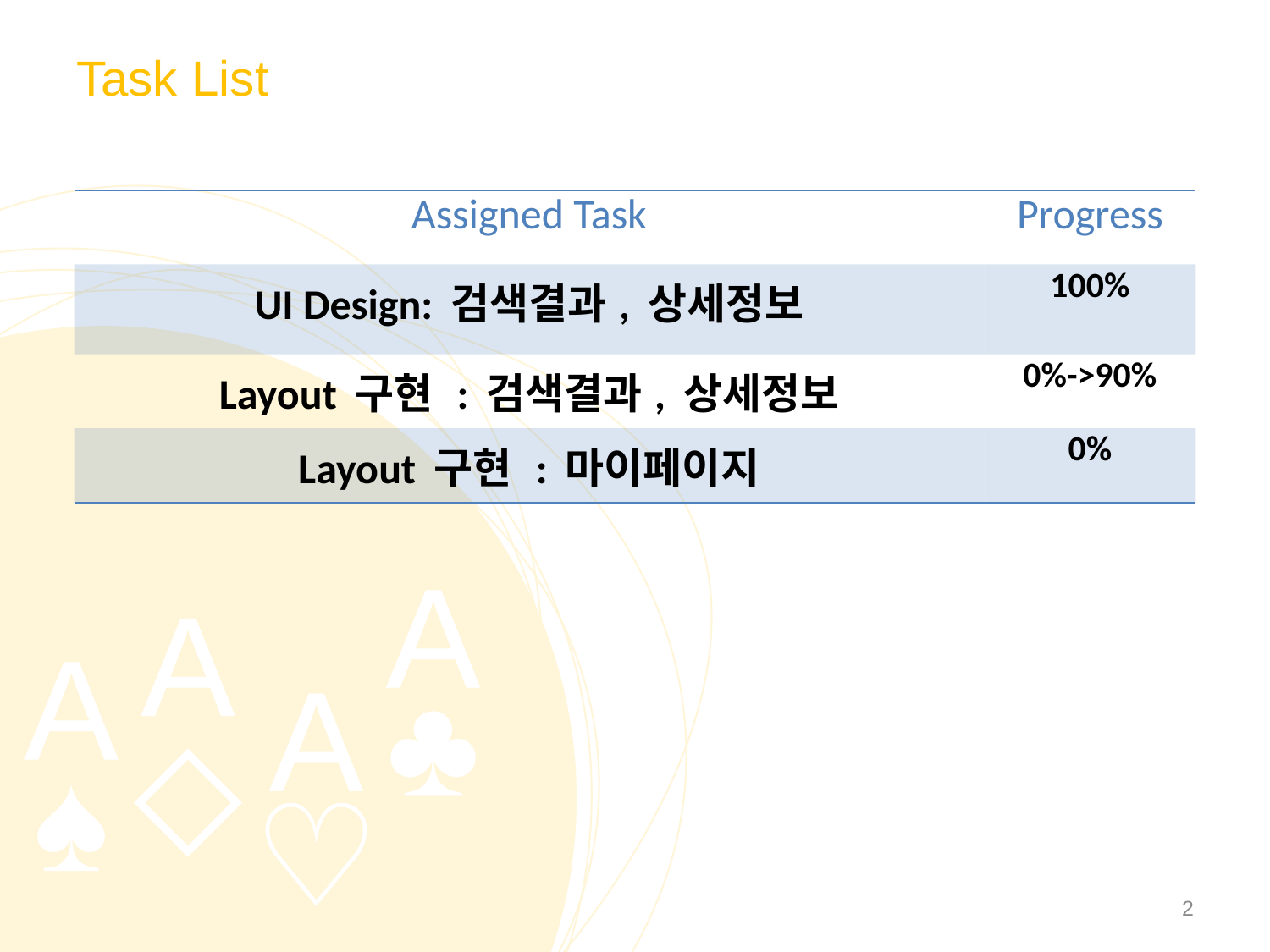

# Task List
| Assigned Task | Progress |
| --- | --- |
| UI Design: 검색결과, 상세정보 | 100% |
| Layout 구현 : 검색결과, 상세정보 | 0%->90% |
| Layout 구현 : 마이페이지 | 0% |
2